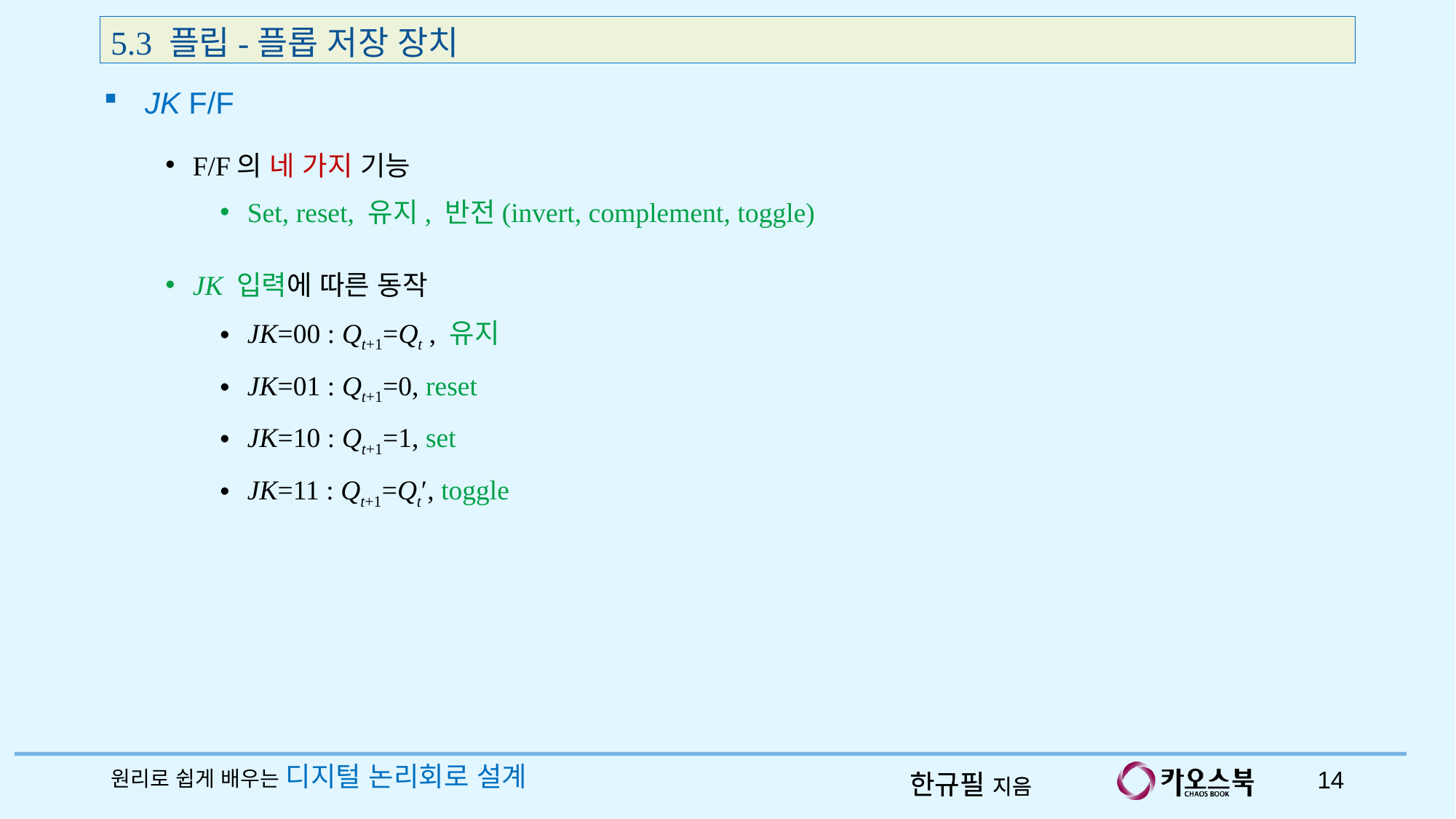

5.3 플립-플롭 저장 장치
JK F/F
F/F의 네 가지 기능
Set, reset, 유지, 반전(invert, complement, toggle)
JK 입력에 따른 동작
JK=00 : Qt+1=Qt , 유지
JK=01 : Qt+1=0, reset
JK=10 : Qt+1=1, set
JK=11 : Qt+1=Qt′, toggle
원리로 쉽게 배우는 디지털 논리회로 설계
14